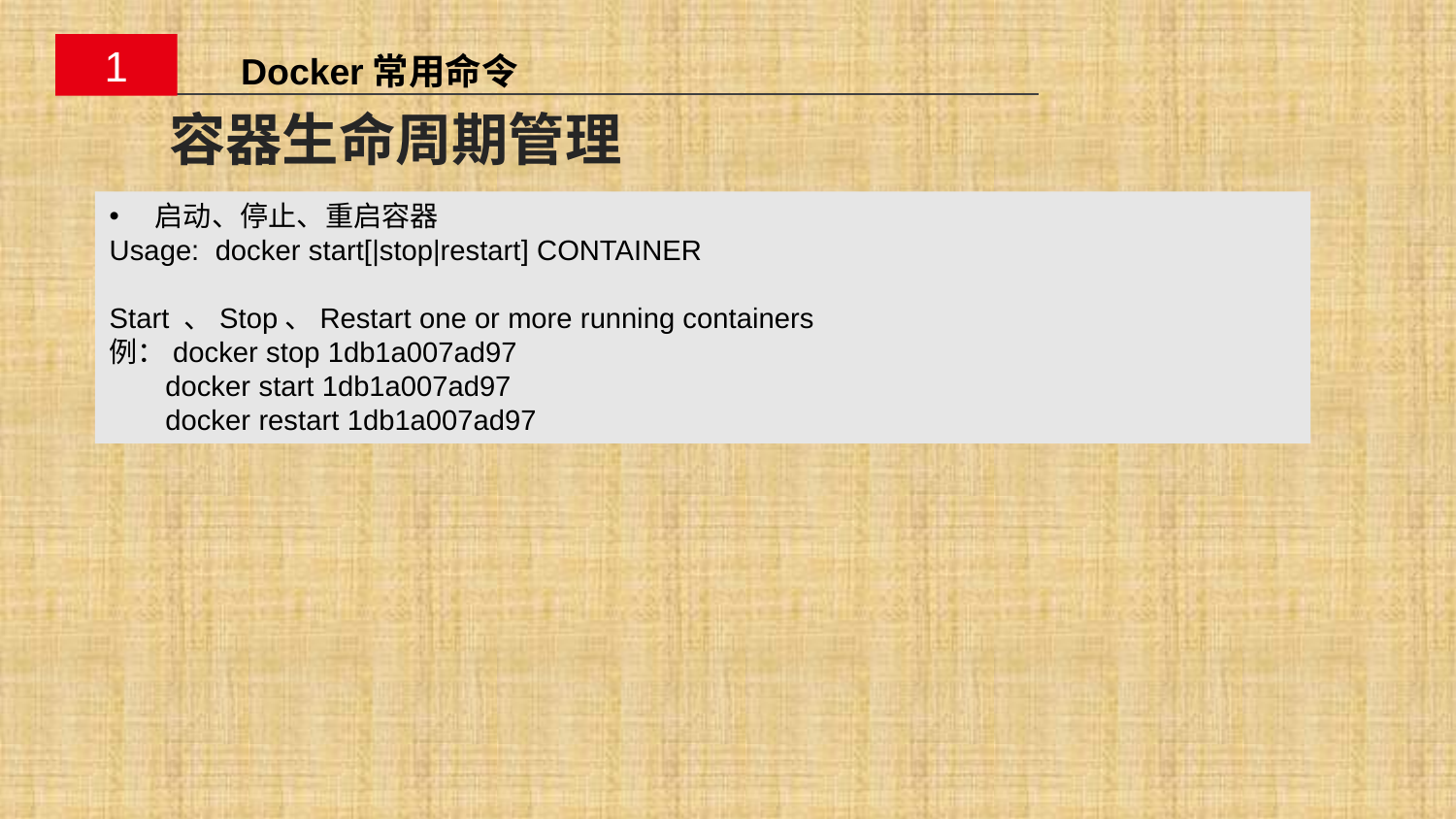

1
Docker常用命令
# 容器生命周期管理
启动、停止、重启容器
Usage:  docker start[|stop|restart] CONTAINER

Start 、Stop、Restart one or more running containers
例：docker stop 1db1a007ad97
       docker start 1db1a007ad97
       docker restart 1db1a007ad97